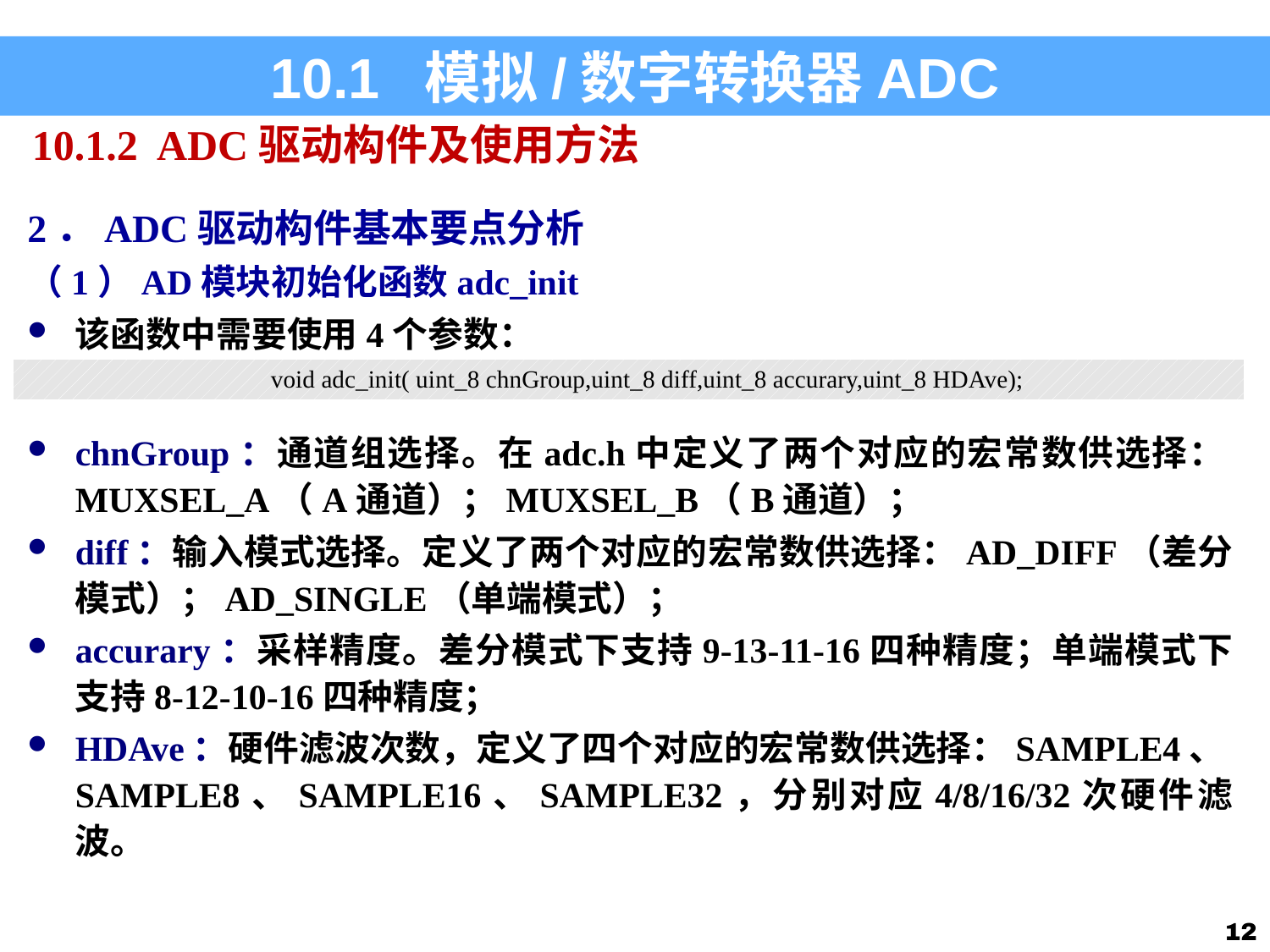

10.1  模拟/数字转换器ADC
10.1.2  ADC驱动构件及使用方法
2．ADC驱动构件基本要点分析
（1）AD模块初始化函数adc_init
该函数中需要使用4个参数：
| void adc\_init( uint\_8 chnGroup,uint\_8 diff,uint\_8 accurary,uint\_8 HDAve); |
| --- |
chnGroup：通道组选择。在adc.h中定义了两个对应的宏常数供选择：MUXSEL_A（A通道）；MUXSEL_B（B通道）；
diff：输入模式选择。定义了两个对应的宏常数供选择：AD_DIFF（差分模式）；AD_SINGLE（单端模式）；
accurary：采样精度。差分模式下支持9-13-11-16四种精度；单端模式下支持8-12-10-16四种精度；
HDAve：硬件滤波次数，定义了四个对应的宏常数供选择：SAMPLE4、SAMPLE8、SAMPLE16、SAMPLE32，分别对应4/8/16/32次硬件滤波。
12